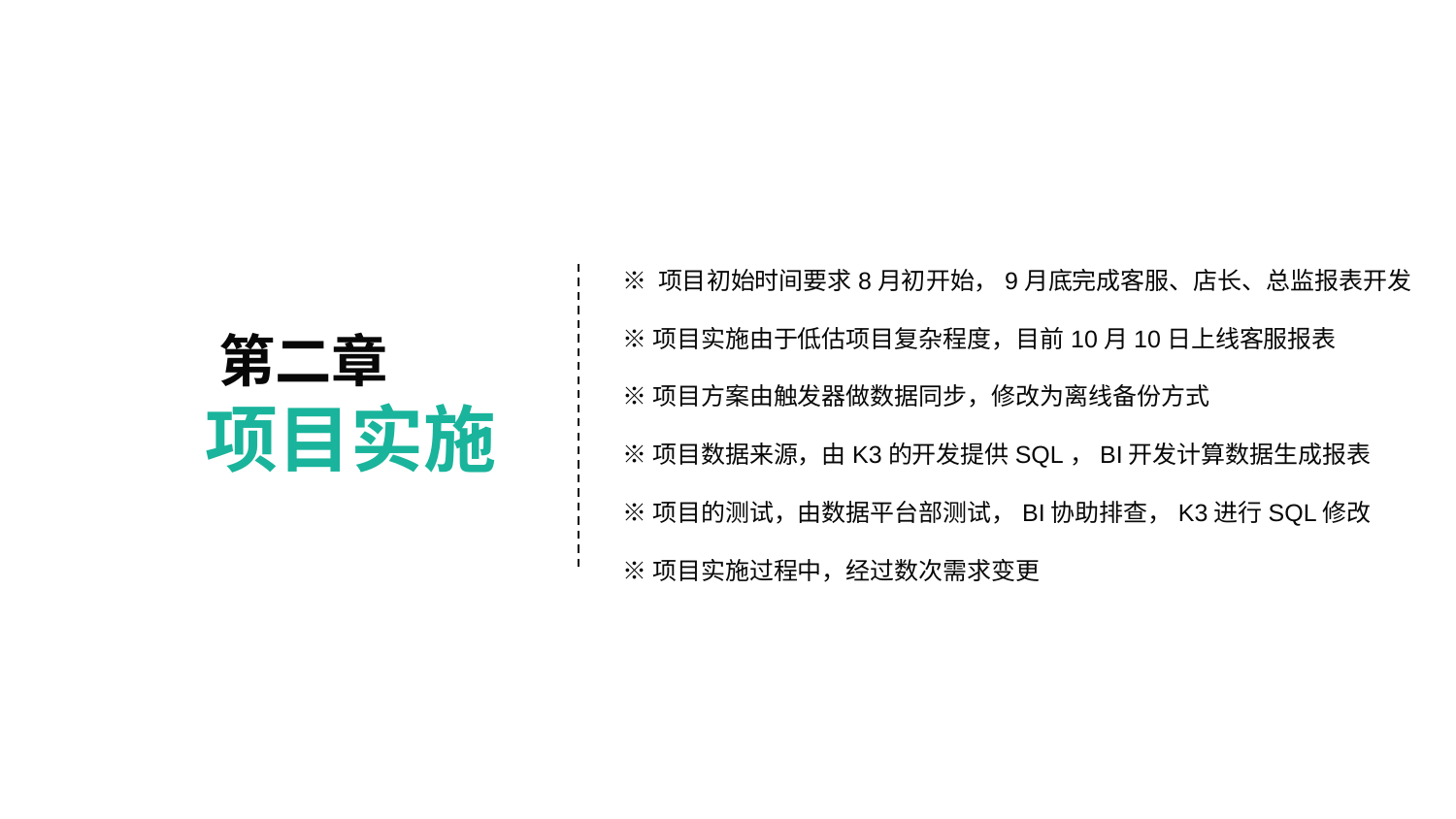

※ 项目初始时间要求8月初开始，9月底完成客服、店长、总监报表开发
※ 项目实施由于低估项目复杂程度，目前10月10日上线客服报表
※ 项目方案由触发器做数据同步，修改为离线备份方式
※ 项目数据来源，由K3的开发提供SQL，BI开发计算数据生成报表
※ 项目的测试，由数据平台部测试，BI协助排查，K3进行SQL修改
※ 项目实施过程中，经过数次需求变更
 第二章
项目实施